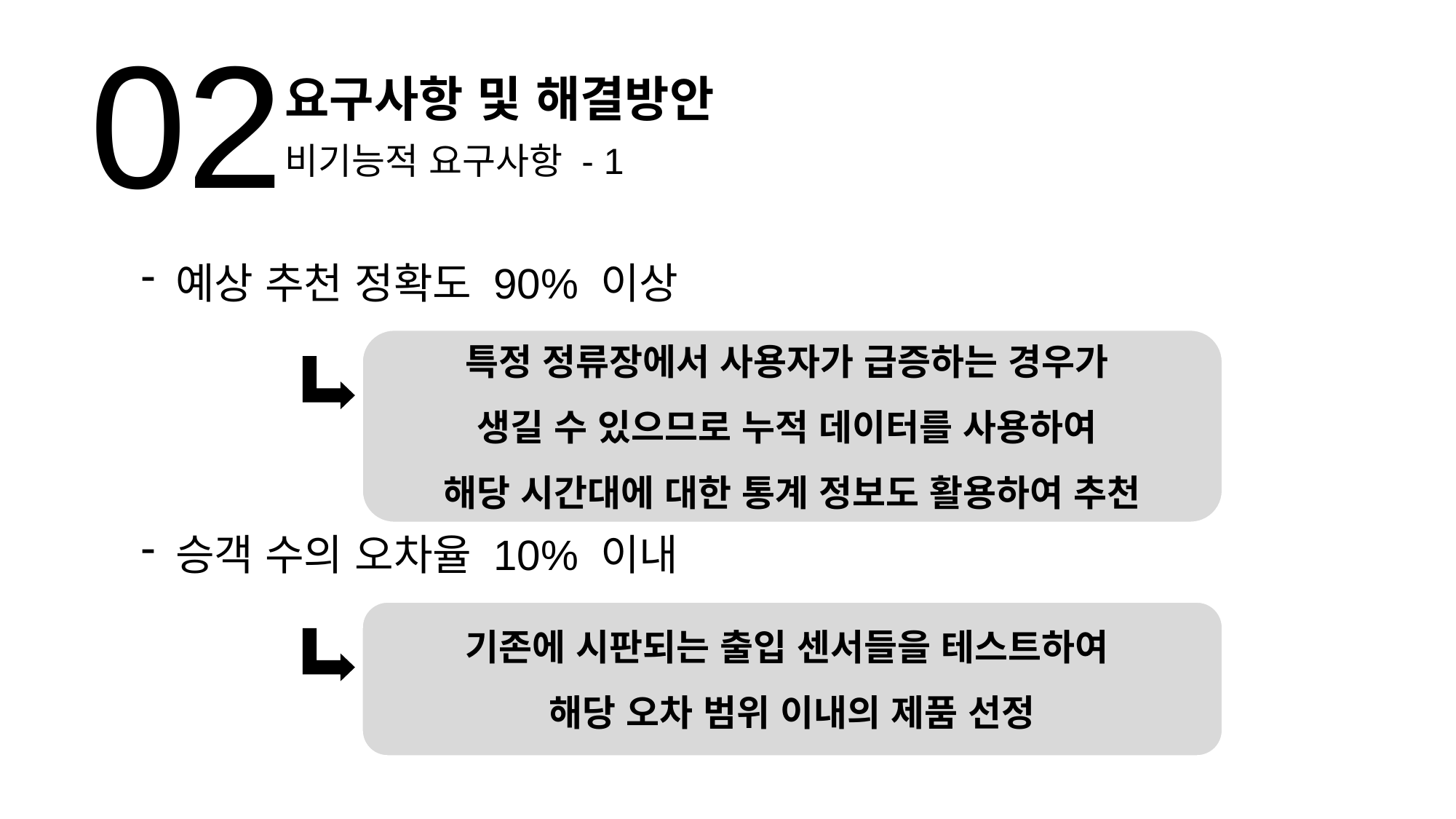

02
요구사항 및 해결방안
비기능적 요구사항 - 1
예상 추천 정확도 90% 이상
특정 정류장에서 사용자가 급증하는 경우가
생길 수 있으므로 누적 데이터를 사용하여
해당 시간대에 대한 통계 정보도 활용하여 추천

승객 수의 오차율 10% 이내
기존에 시판되는 출입 센서들을 테스트하여
해당 오차 범위 이내의 제품 선정